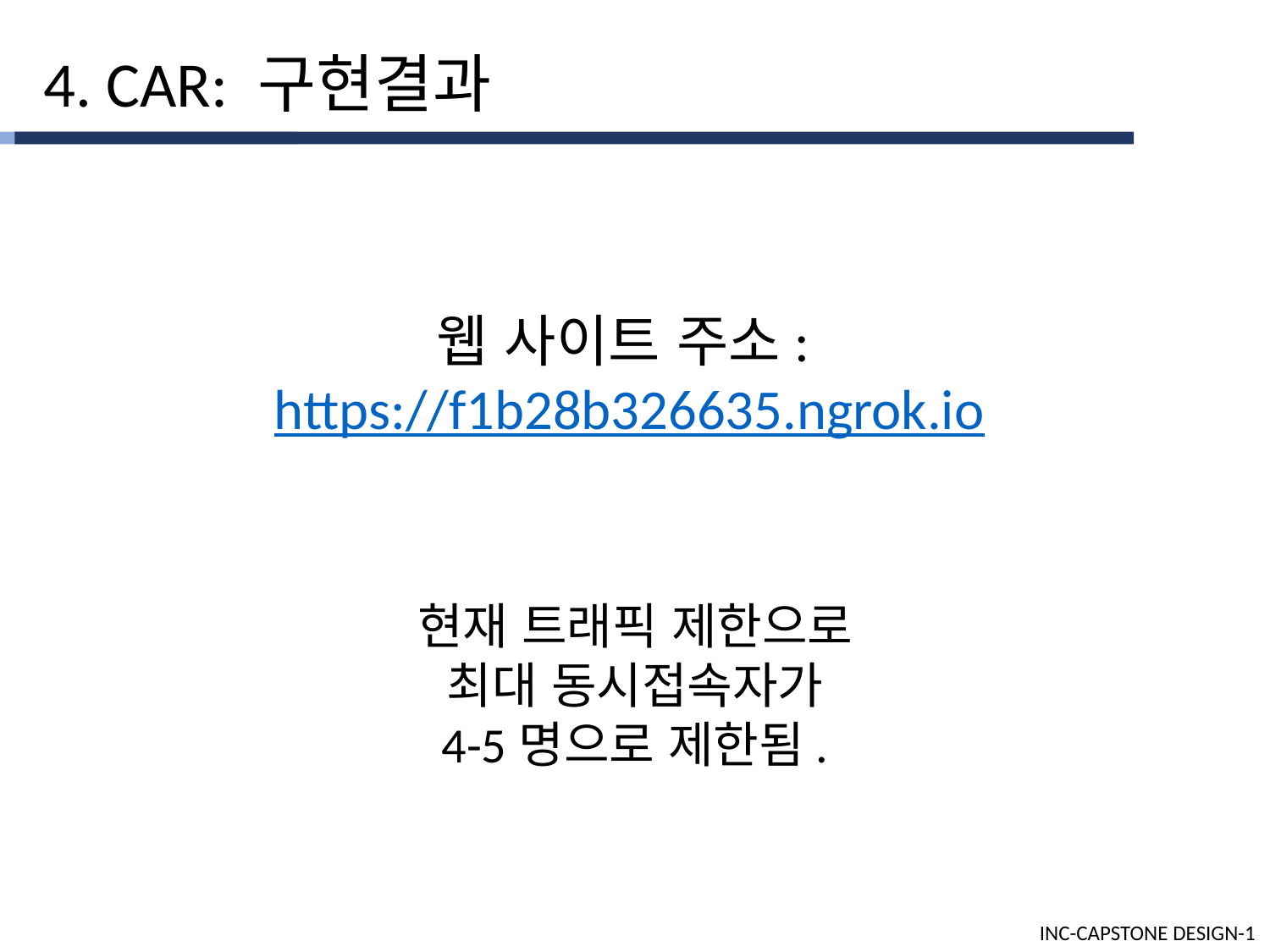

4. CAR: 구현결과
웹 사이트 주소:
https://f1b28b326635.ngrok.io
현재 트래픽 제한으로
최대 동시접속자가
4-5명으로 제한됨.